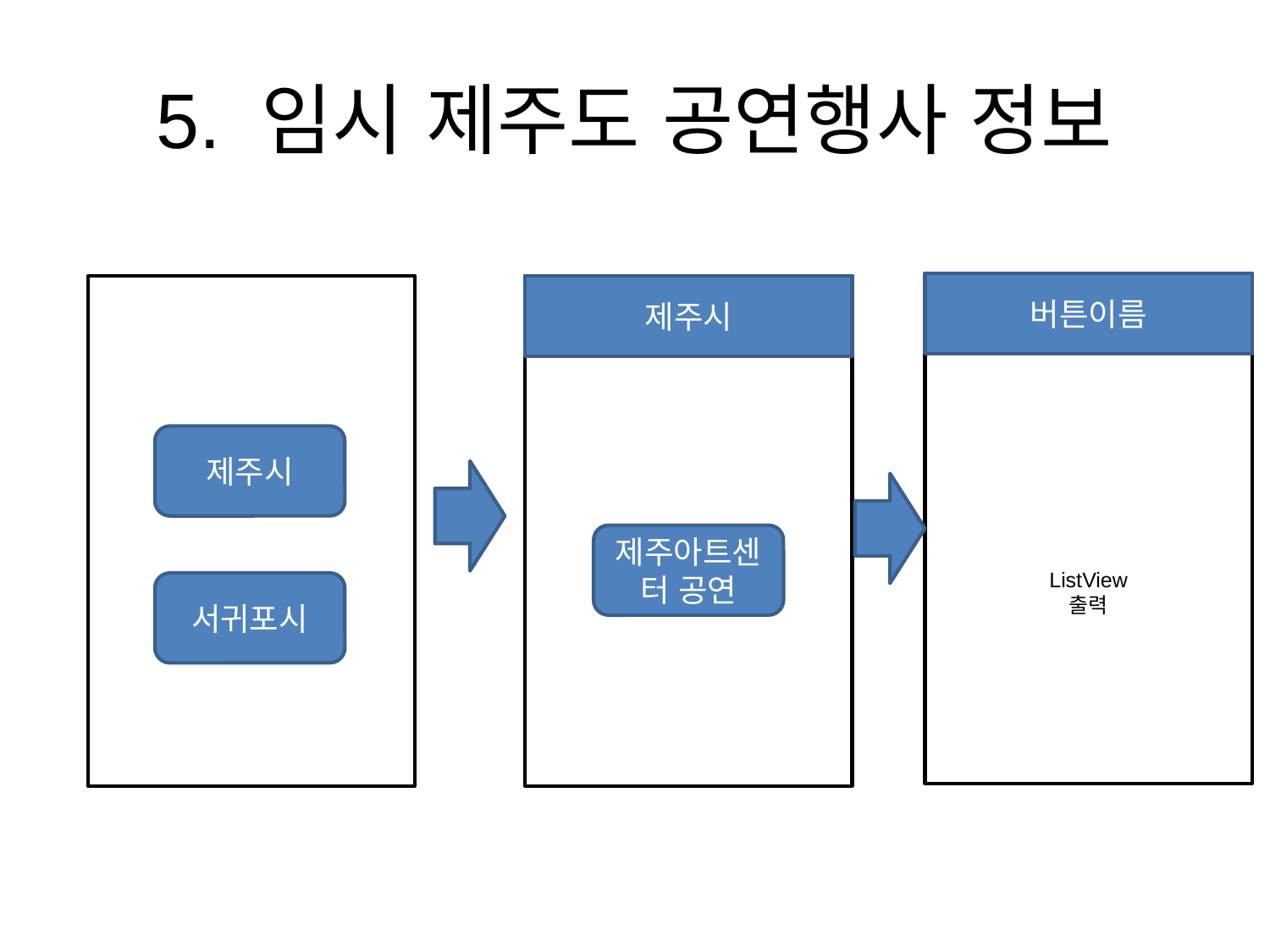

# 5. 임시 제주도 공연행사 정보

ListView
출력
버튼이름

제주시
제주시

제주아트센터 공연
서귀포시